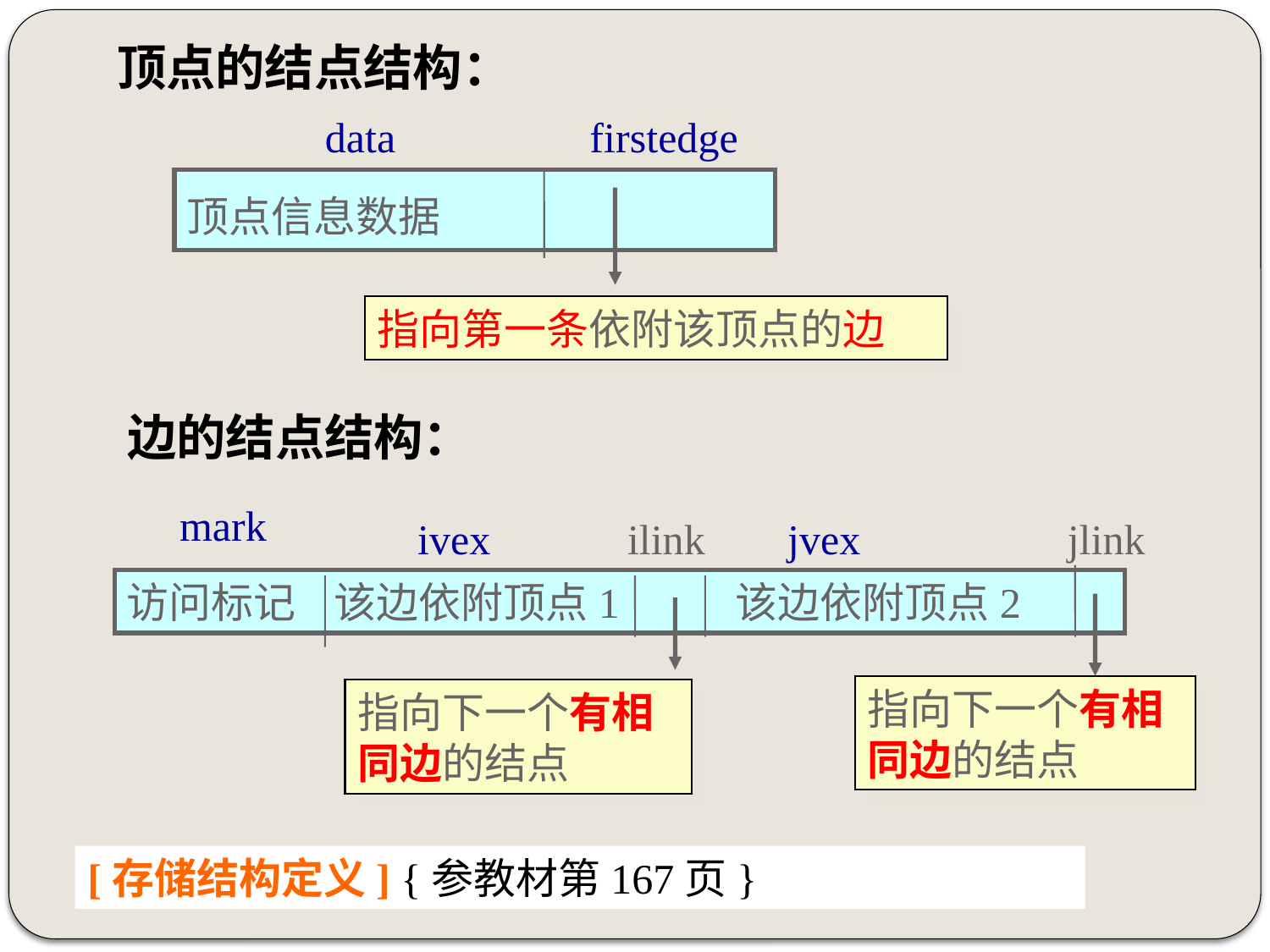

顶点的结点结构：
data
firstedge
顶点信息数据

指向第一条依附该顶点的边
边的结点结构：
mark
ivex
ilink
jvex
jlink

访问标记    该边依附顶点1          该边依附顶点2

指向下一个有相同边的结点
指向下一个有相同边的结点
[存储结构定义] {参教材第167页}